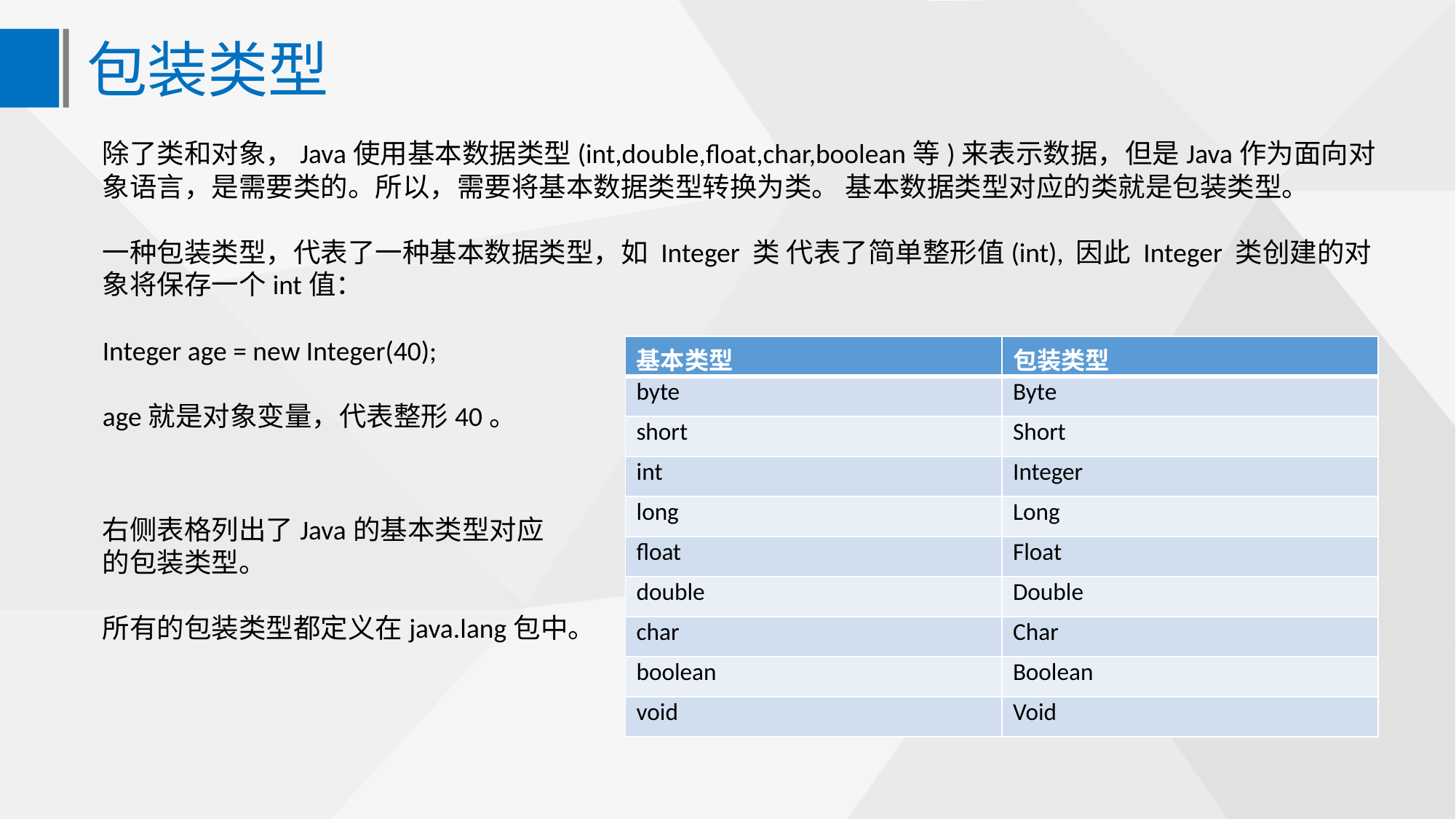

包装类型

除了类和对象，Java使用基本数据类型(int,double,float,char,boolean等)来表示数据，但是Java作为面向对象语言，是需要类的。所以，需要将基本数据类型转换为类。 基本数据类型对应的类就是包装类型。

一种包装类型，代表了一种基本数据类型，如 Integer 类 代表了简单整形值(int), 因此 Integer 类创建的对象将保存一个int值：

Integer age = new Integer(40);

age就是对象变量，代表整形40。
| 基本类型 | 包装类型 |
| --- | --- |
| byte | Byte |
| short | Short |
| int | Integer |
| long | Long |
| float | Float |
| double | Double |
| char | Char |
| boolean | Boolean |
| void | Void |
右侧表格列出了Java的基本类型对应的包装类型。

所有的包装类型都定义在java.lang包中。